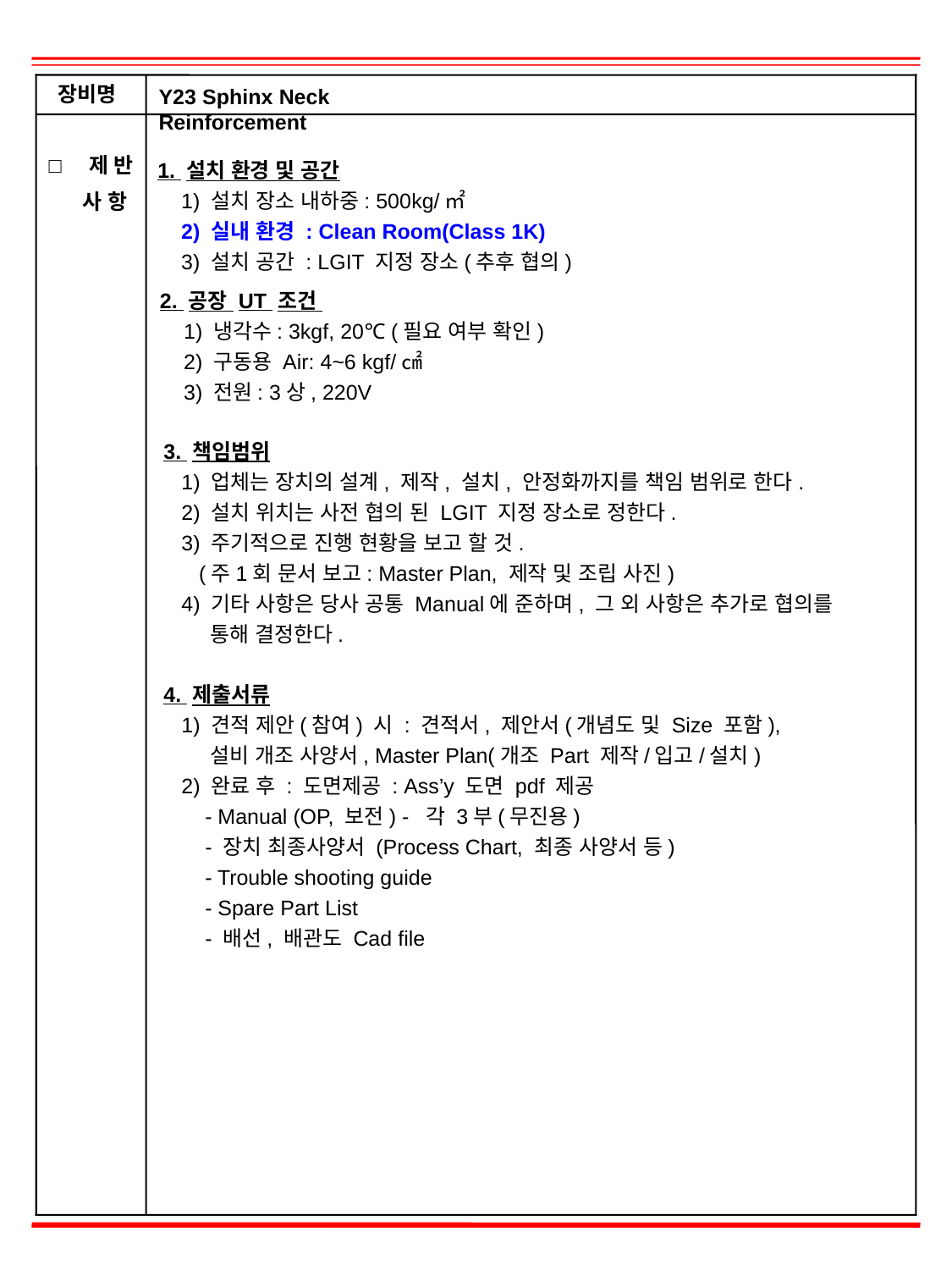

1. 설치 환경 및 공간
    1) 설치 장소 내하중: 500kg/㎡
    2) 실내 환경 : Clean Room(Class 1K)
    3) 설치 공간 : LGIT 지정 장소(추후 협의)
□
제 반
 사 항
2. 공장 UT 조건
    1) 냉각수: 3kgf, 20℃ (필요 여부 확인)
    2) 구동용 Air: 4~6 kgf/㎠
    3) 전원: 3상, 220V
3. 책임범위
   1) 업체는 장치의 설계, 제작, 설치, 안정화까지를 책임 범위로 한다.
   2) 설치 위치는 사전 협의 된 LGIT 지정 장소로 정한다.
   3) 주기적으로 진행 현황을 보고 할 것.
      (주1회 문서 보고: Master Plan, 제작 및 조립 사진)
   4) 기타 사항은 당사 공통 Manual에 준하며, 그 외 사항은 추가로 협의를
       통해 결정한다.

4. 제출서류
   1) 견적 제안(참여) 시 : 견적서, 제안서(개념도 및 Size 포함),
       설비 개조 사양서, Master Plan(개조 Part 제작/입고/설치)
   2) 완료 후 : 도면제공 : Ass’y 도면 pdf 제공
       - Manual (OP, 보전) -  각 3부(무진용)
       - 장치 최종사양서 (Process Chart, 최종 사양서 등)
       - Trouble shooting guide
       - Spare Part List
       - 배선, 배관도 Cad file